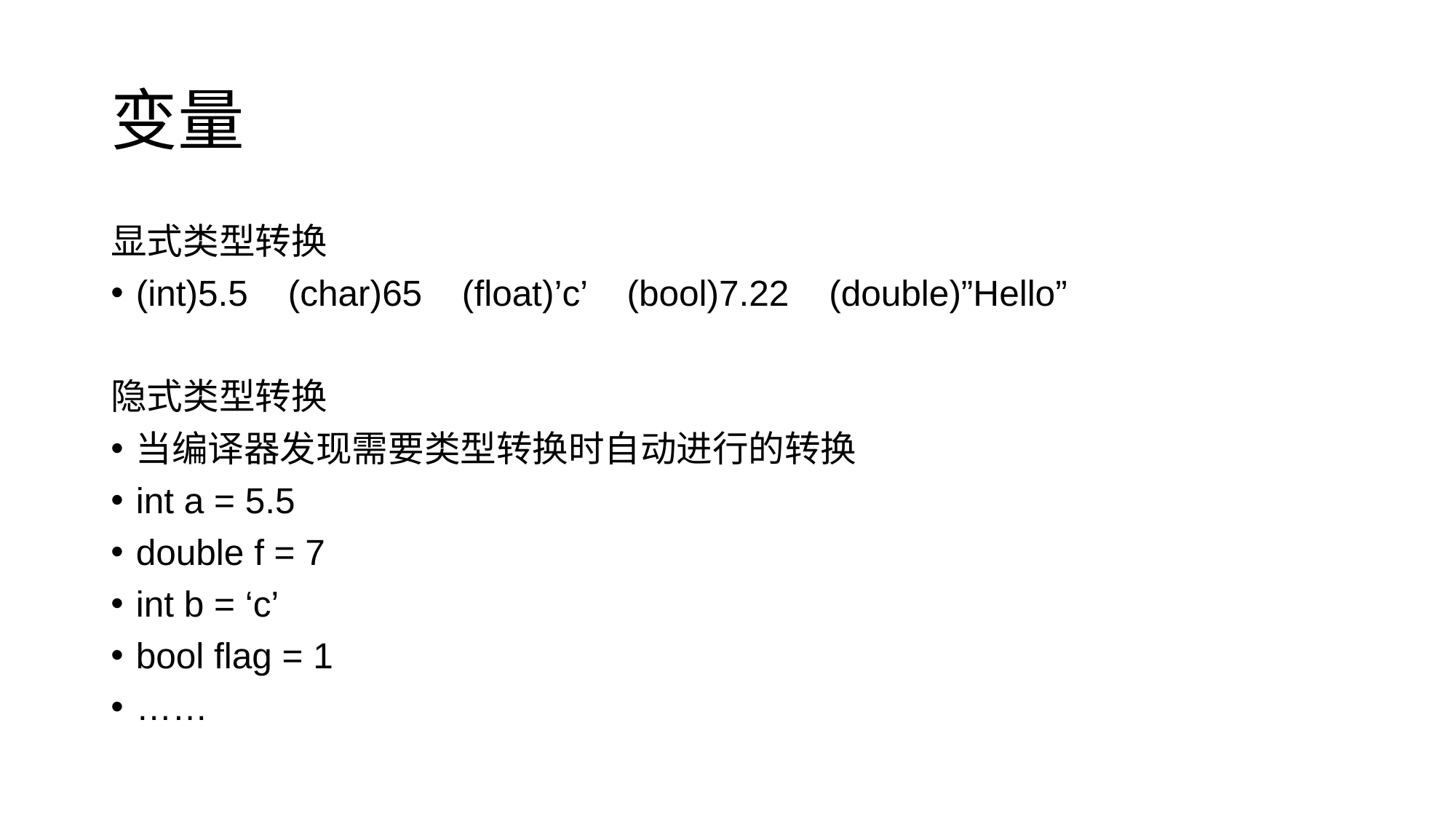

# 变量
显式类型转换
(int)5.5    (char)65    (float)’c’    (bool)7.22    (double)”Hello”

隐式类型转换
当编译器发现需要类型转换时自动进行的转换
int a = 5.5
double f = 7
int b = ‘c’
bool flag = 1
……